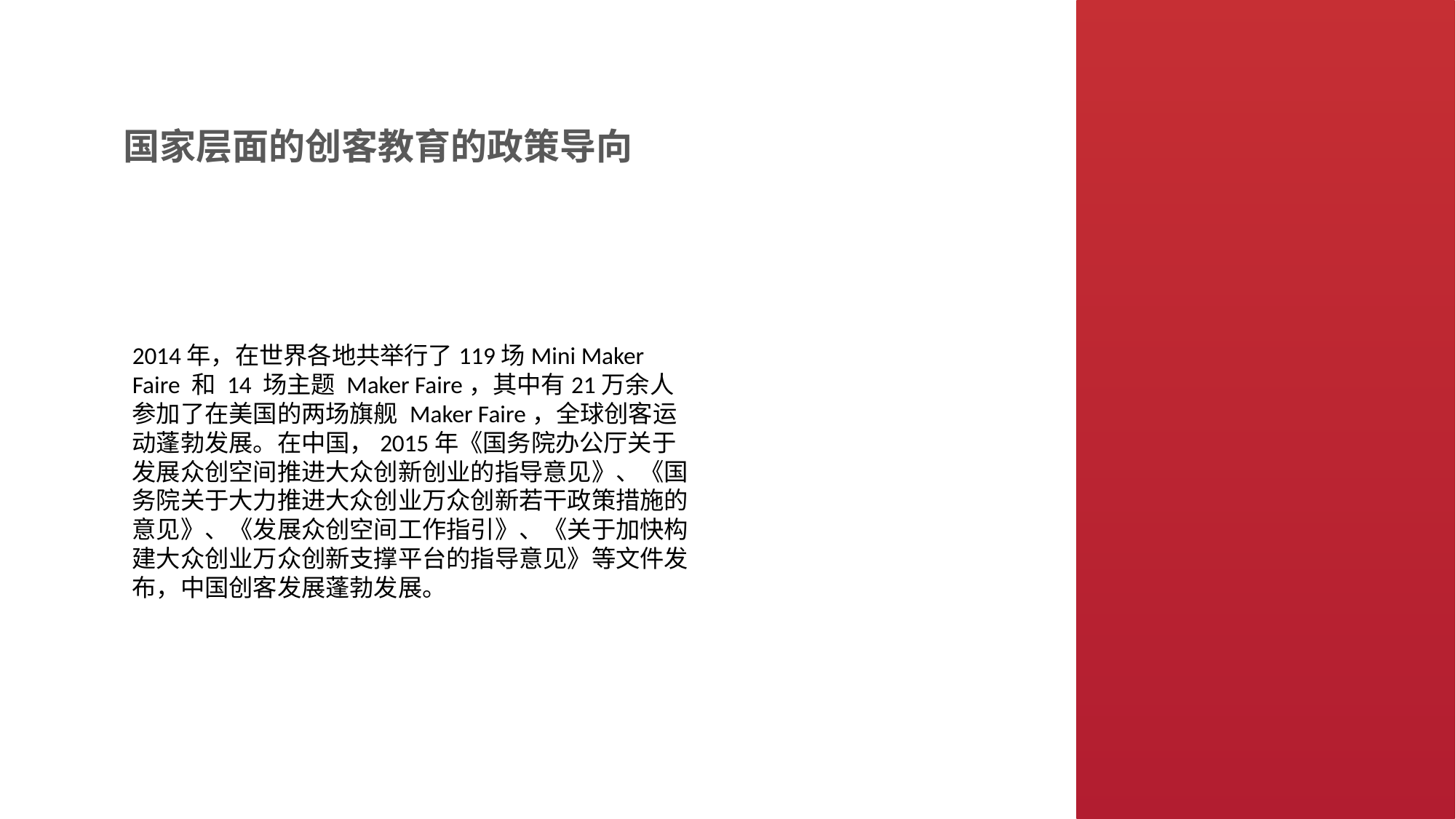

国家层面的创客教育的政策导向
2014年，在世界各地共举行了119场Mini Maker Faire 和 14 场主题 Maker Faire，其中有21万余人参加了在美国的两场旗舰 Maker Faire，全球创客运动蓬勃发展。在中国，2015年《国务院办公厅关于发展众创空间推进大众创新创业的指导意见》、《国务院关于大力推进大众创业万众创新若干政策措施的意见》、《发展众创空间工作指引》、《关于加快构建大众创业万众创新支撑平台的指导意见》等文件发布，中国创客发展蓬勃发展。
4